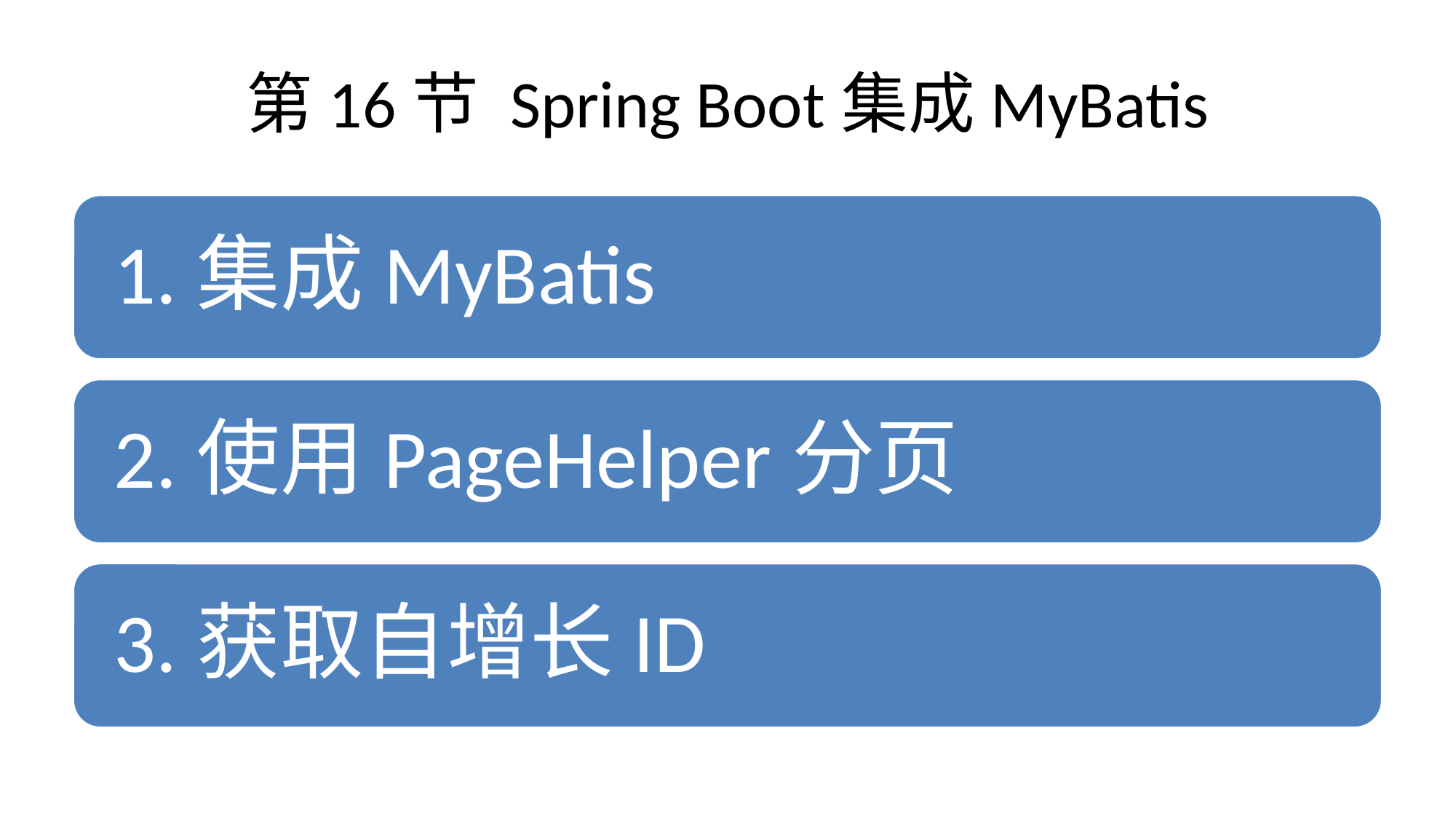

# 第16节 Spring Boot集成MyBatis
1.集成MyBatis
2.使用PageHelper分页
3.获取自增长ID